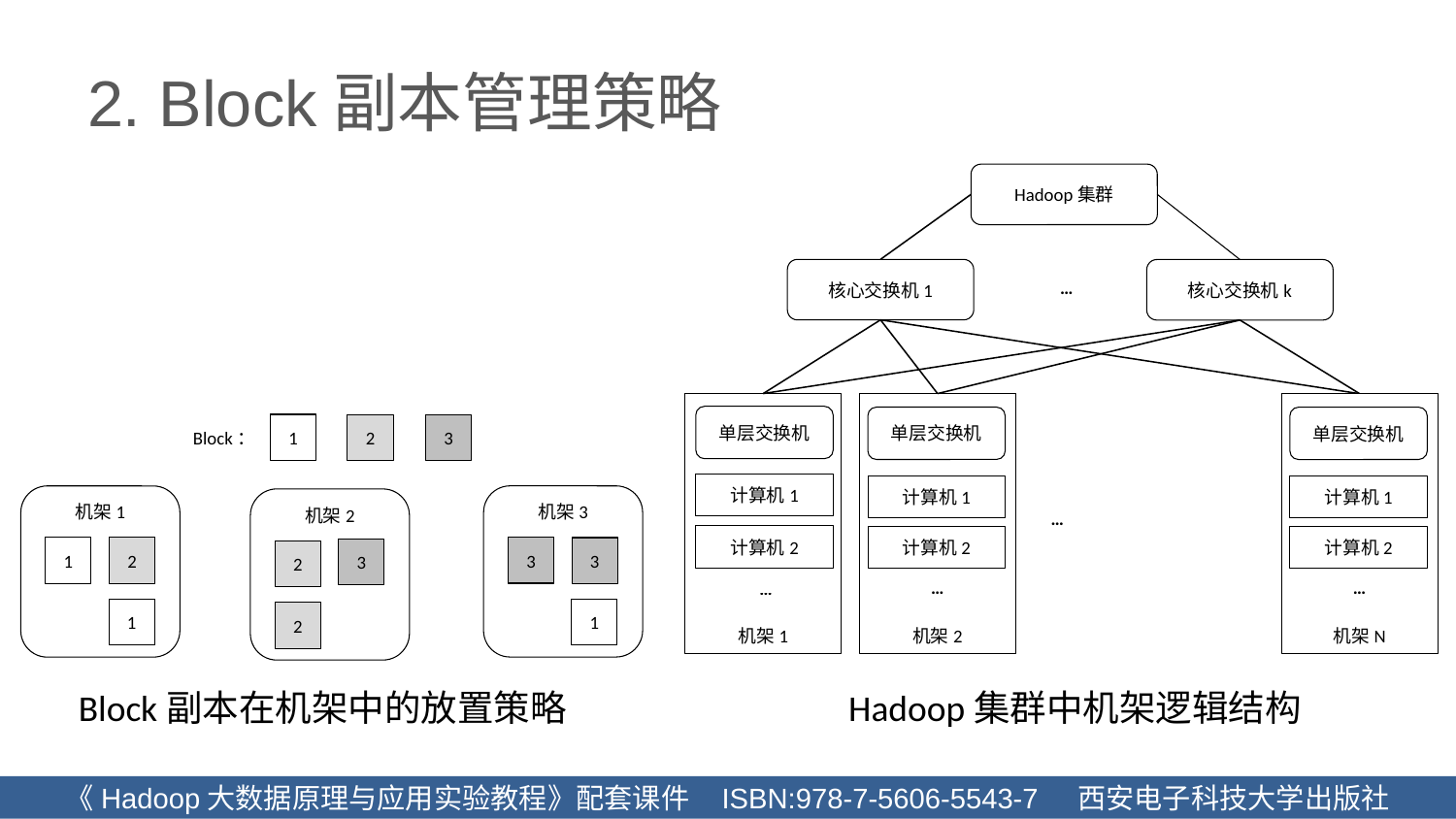

# 2. Block副本管理策略

Hadoop集群
核心交换机1
核心交换机k
…
机架1
机架2
机架N
单层交换机
单层交换机
单层交换机
计算机1
计算机1
计算机1
…
计算机2
计算机2
计算机2
…
…
…

Block：
1
2
3
机架1
机架3
机架2
3
1
3
2
3
2
1
1
2
Hadoop集群中机架逻辑结构
Block副本在机架中的放置策略